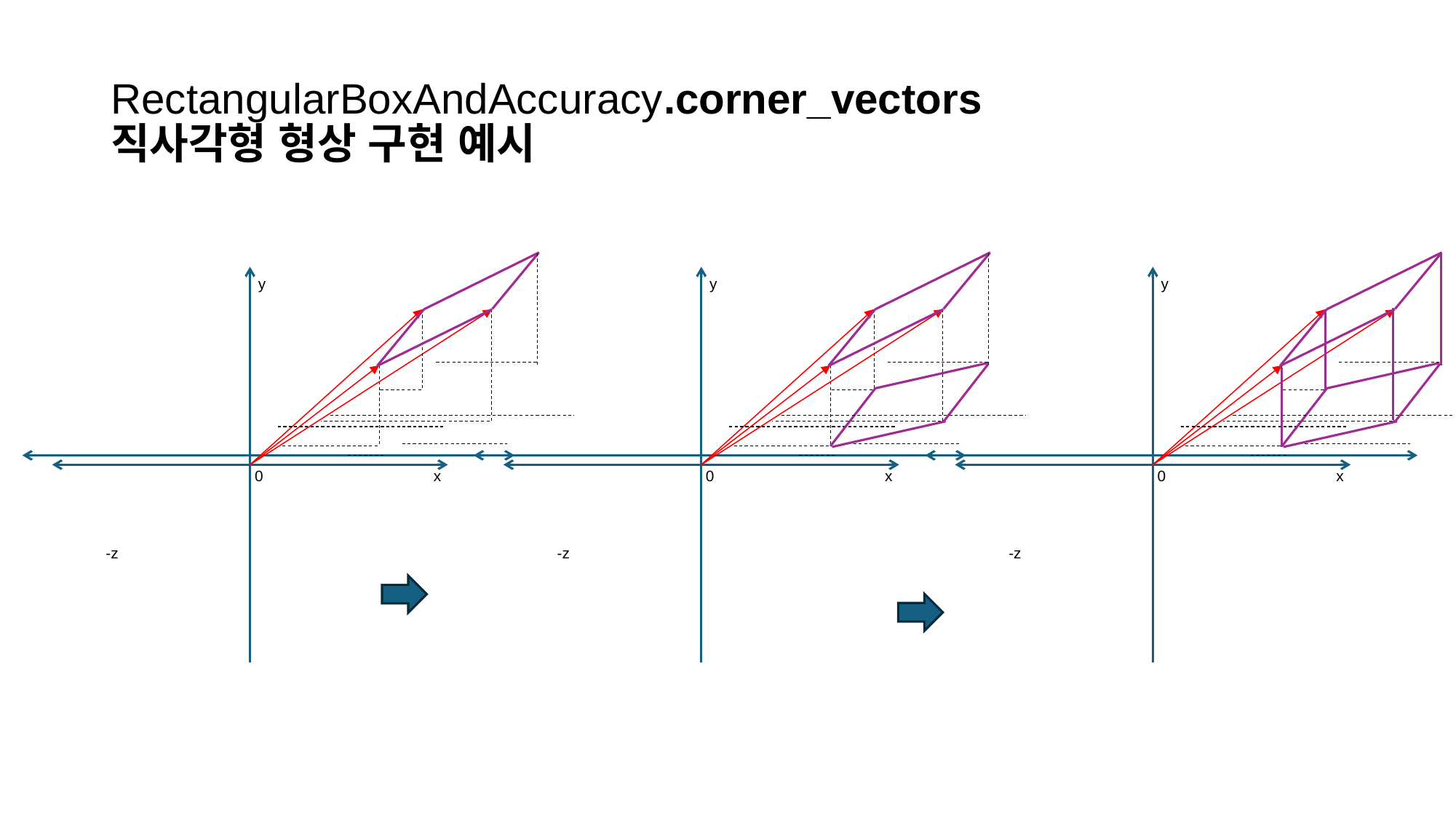

# RectangularBoxAndAccuracy.corner_vectors 직사각형 형상 구현 예시
y
0
x
-z
y
0
x
-z
y
0
x
-z